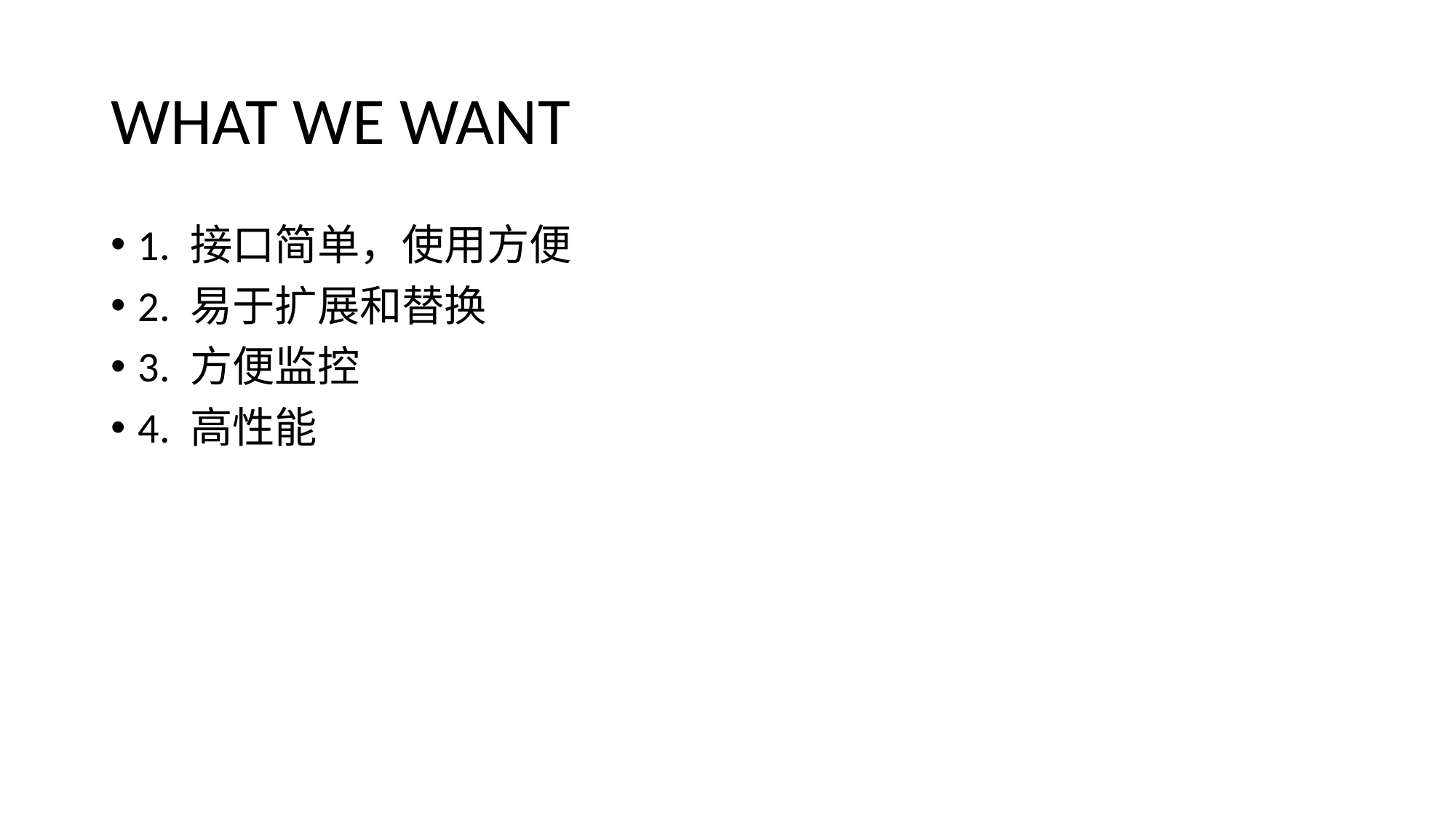

# WHAT WE WANT
1. 接口简单，使用方便
2. 易于扩展和替换
3. 方便监控
4. 高性能